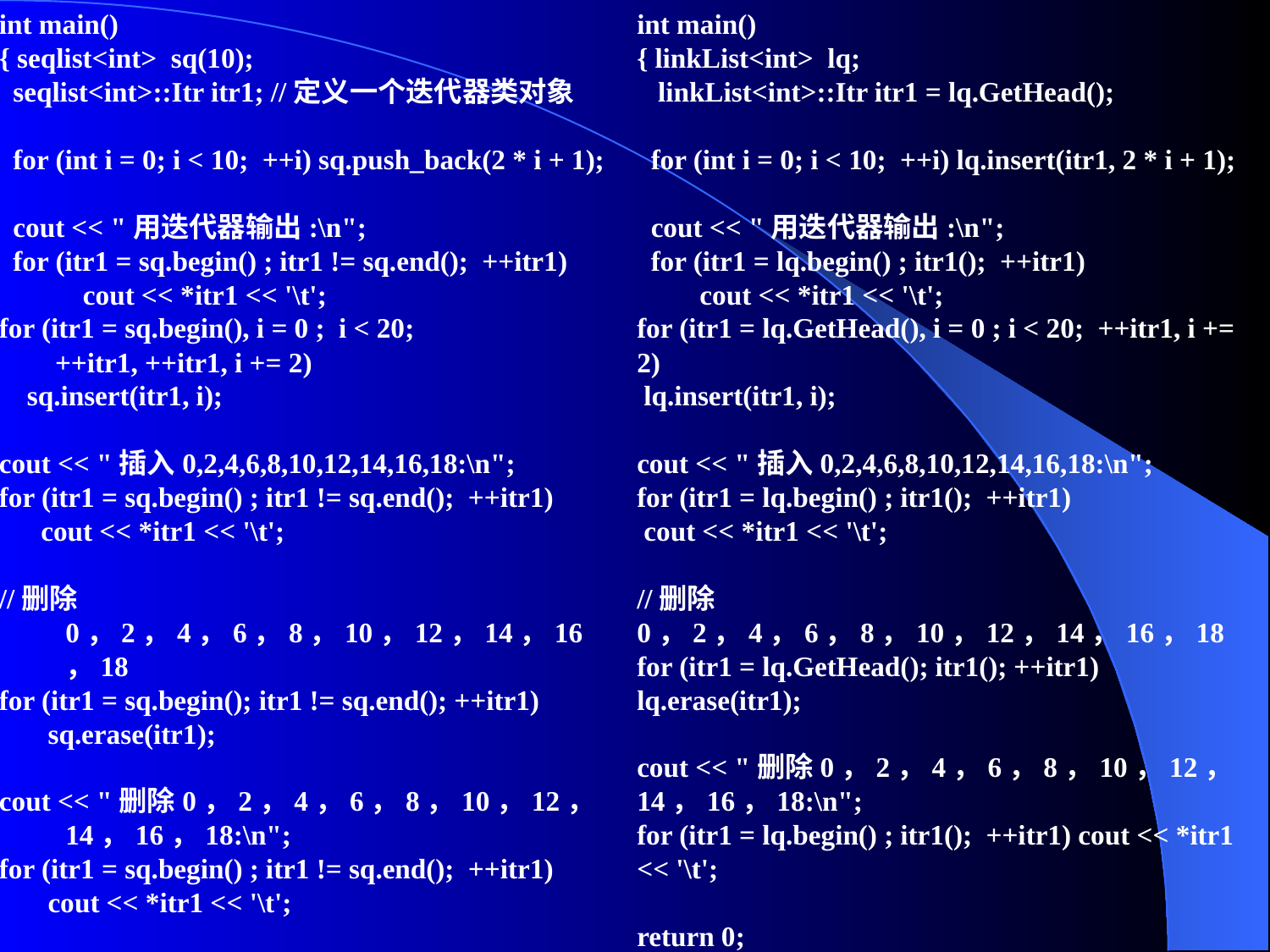

int main()
{ seqlist<int>  sq(10);
  seqlist<int>::Itr itr1; //定义一个迭代器类对象

  for (int i = 0; i < 10;  ++i) sq.push_back(2 * i + 1);

  cout << "用迭代器输出:\n";
  for (itr1 = sq.begin() ; itr1 != sq.end();  ++itr1)
            cout << *itr1 << '\t';
for (itr1 = sq.begin(), i = 0 ;  i < 20;
        ++itr1, ++itr1, i += 2)
    sq.insert(itr1, i);

cout << "插入0,2,4,6,8,10,12,14,16,18:\n";
for (itr1 = sq.begin() ; itr1 != sq.end();  ++itr1)
      cout << *itr1 << '\t';

//删除0，2，4，6，8，10，12，14，16，18
for (itr1 = sq.begin(); itr1 != sq.end(); ++itr1)
       sq.erase(itr1);

cout << "删除0，2，4，6，8，10，12，14，16，18:\n";
for (itr1 = sq.begin() ; itr1 != sq.end();  ++itr1)
       cout << *itr1 << '\t';

return 0;
}

int main()
{ linkList<int>  lq;
   linkList<int>::Itr itr1 = lq.GetHead();

  for (int i = 0; i < 10;  ++i) lq.insert(itr1, 2 * i + 1);

  cout << "用迭代器输出:\n";
  for (itr1 = lq.begin() ; itr1();  ++itr1)
         cout << *itr1 << '\t';
for (itr1 = lq.GetHead(), i = 0 ; i < 20;  ++itr1, i += 2)
 lq.insert(itr1, i);

cout << "插入0,2,4,6,8,10,12,14,16,18:\n";
for (itr1 = lq.begin() ; itr1();  ++itr1)
 cout << *itr1 << '\t';

//删除0，2，4，6，8，10，12，14，16，18
for (itr1 = lq.GetHead(); itr1(); ++itr1) lq.erase(itr1);

cout << "删除0，2，4，6，8，10，12，14，16，18:\n";
for (itr1 = lq.begin() ; itr1();  ++itr1) cout << *itr1 << '\t';

return 0;
}